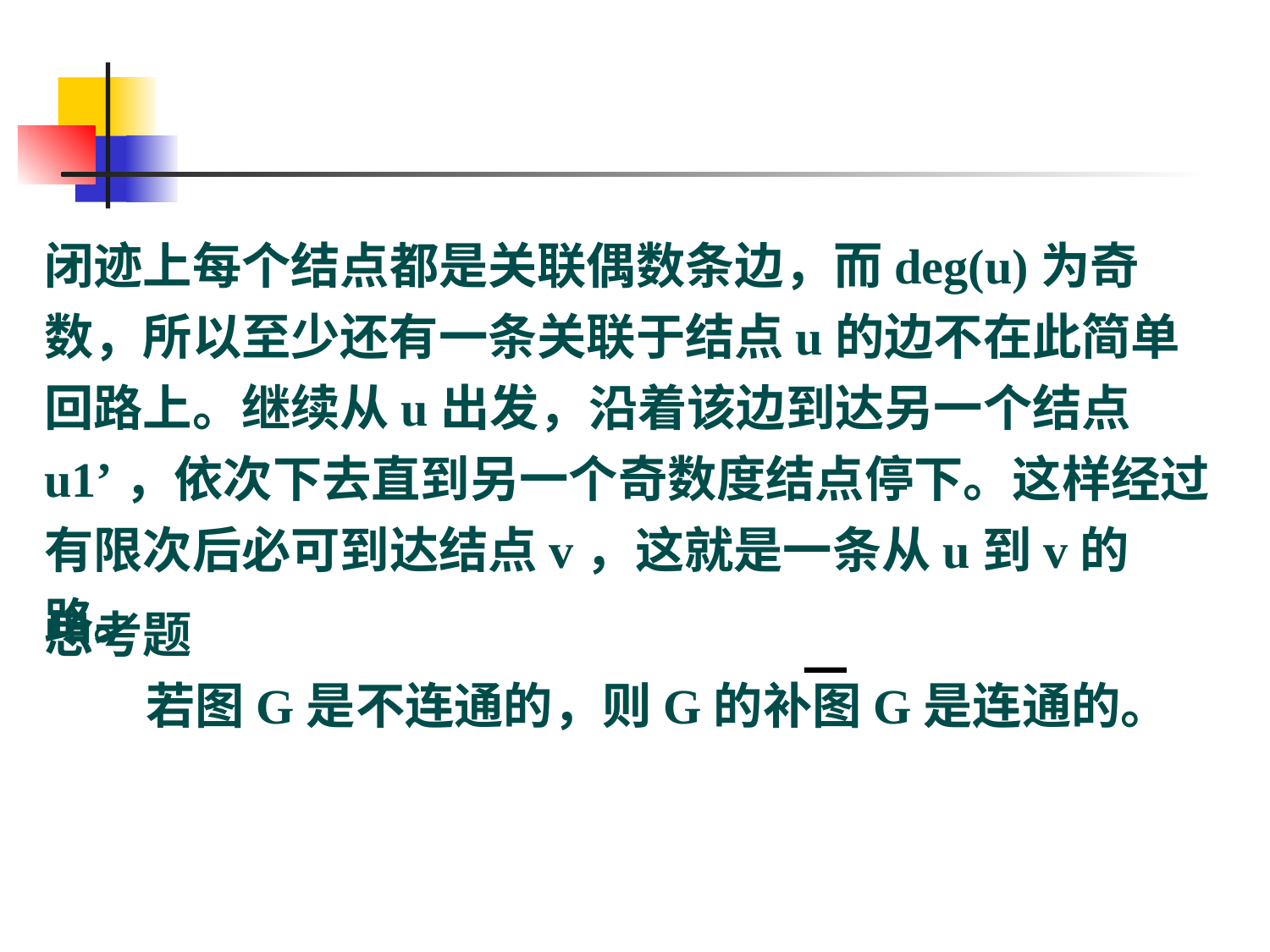

闭迹上每个结点都是关联偶数条边，而deg(u)为奇数，所以至少还有一条关联于结点u的边不在此简单回路上。继续从u出发，沿着该边到达另一个结点u1’，依次下去直到另一个奇数度结点停下。这样经过有限次后必可到达结点v，这就是一条从u到v的路。
思考题
        若图G是不连通的，则G的补图G是连通的。